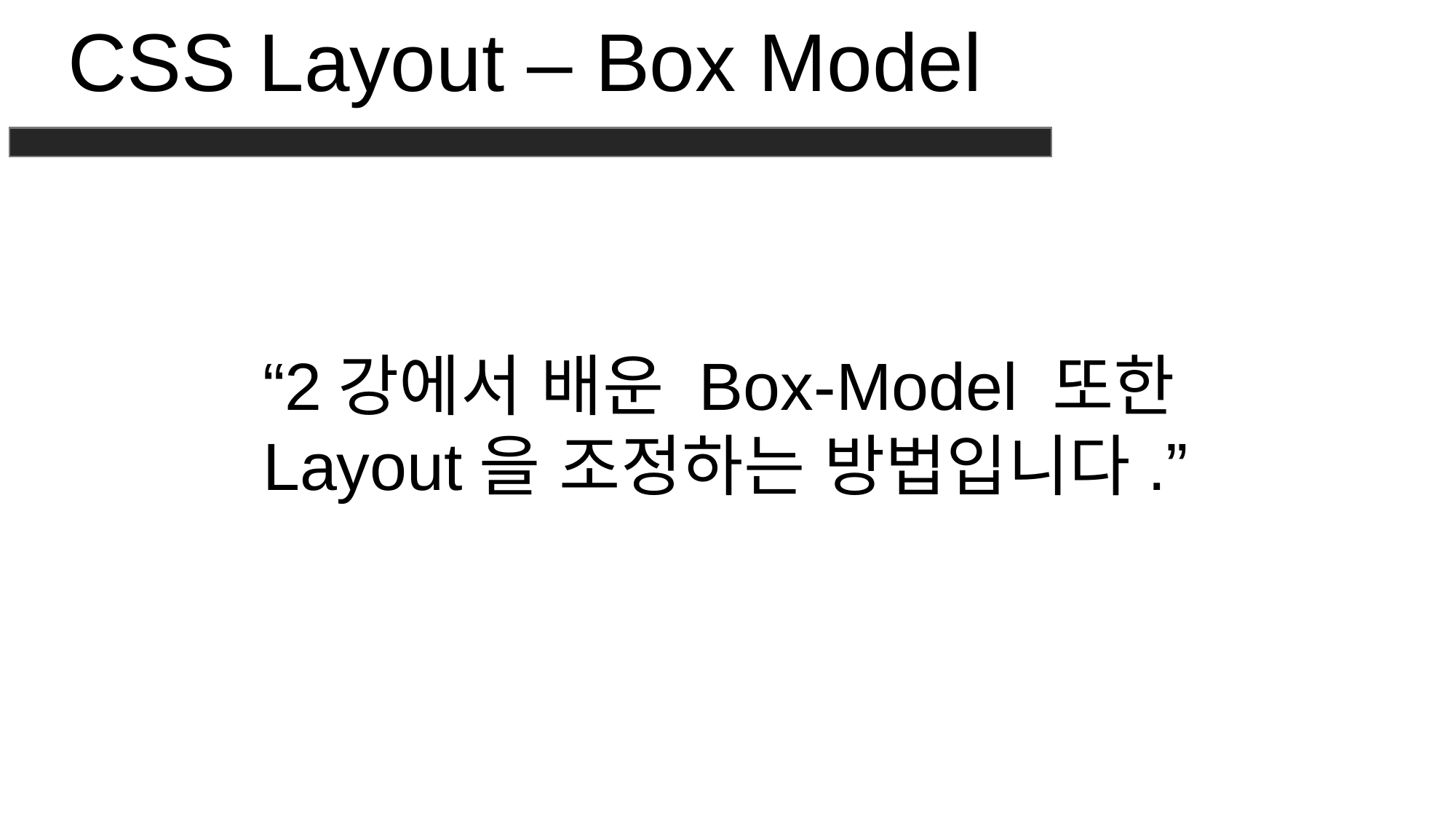

CSS Layout – Box Model

“2강에서 배운 Box-Model 또한
Layout을 조정하는 방법입니다.”